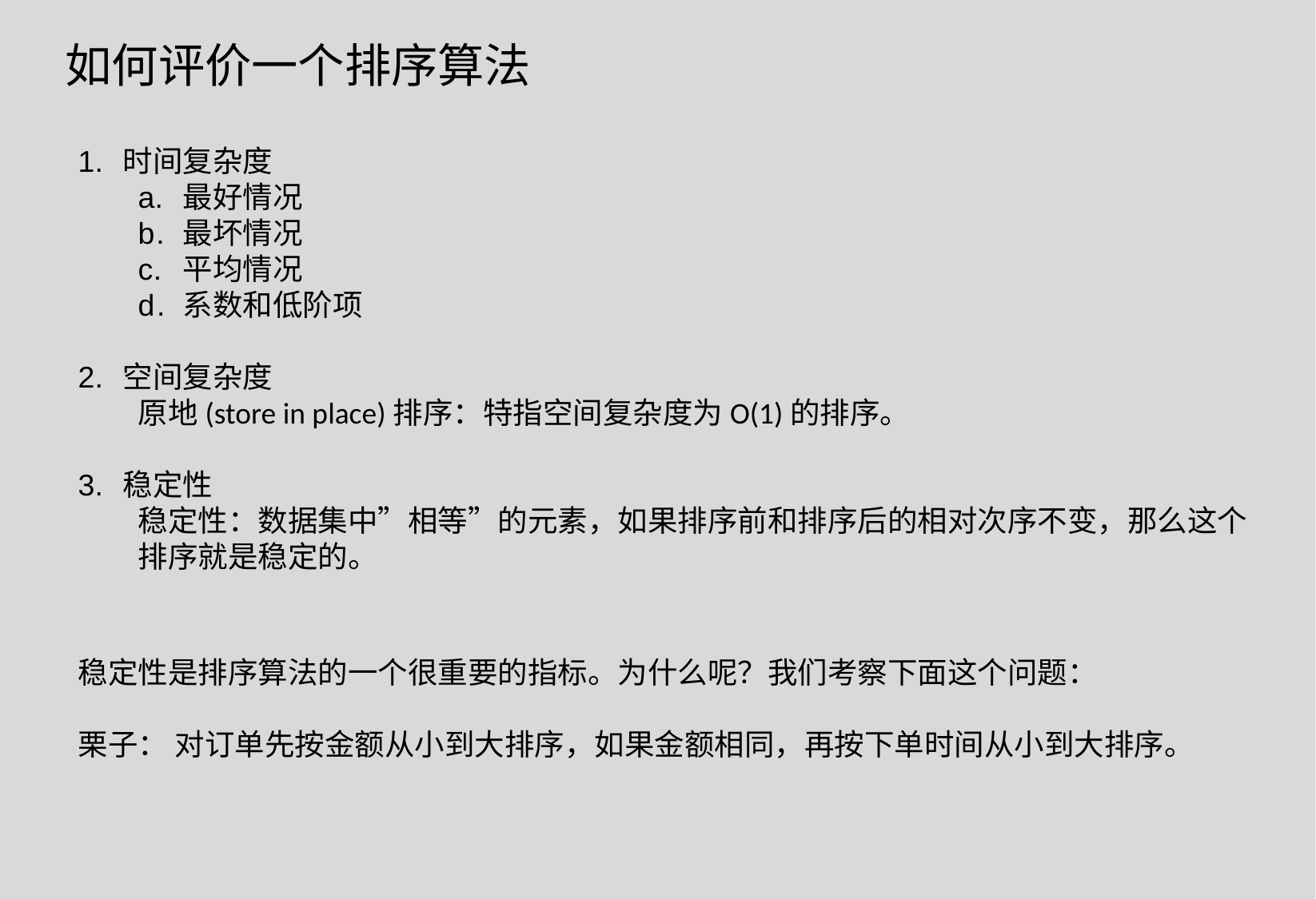

如何评价一个排序算法
时间复杂度
最好情况
最坏情况
平均情况
系数和低阶项

空间复杂度
原地(store in place)排序：特指空间复杂度为O(1)的排序。

稳定性
稳定性：数据集中”相等”的元素，如果排序前和排序后的相对次序不变，那么这个排序就是稳定的。
稳定性是排序算法的一个很重要的指标。为什么呢？我们考察下面这个问题：

栗子： 对订单先按金额从小到大排序，如果金额相同，再按下单时间从小到大排序。